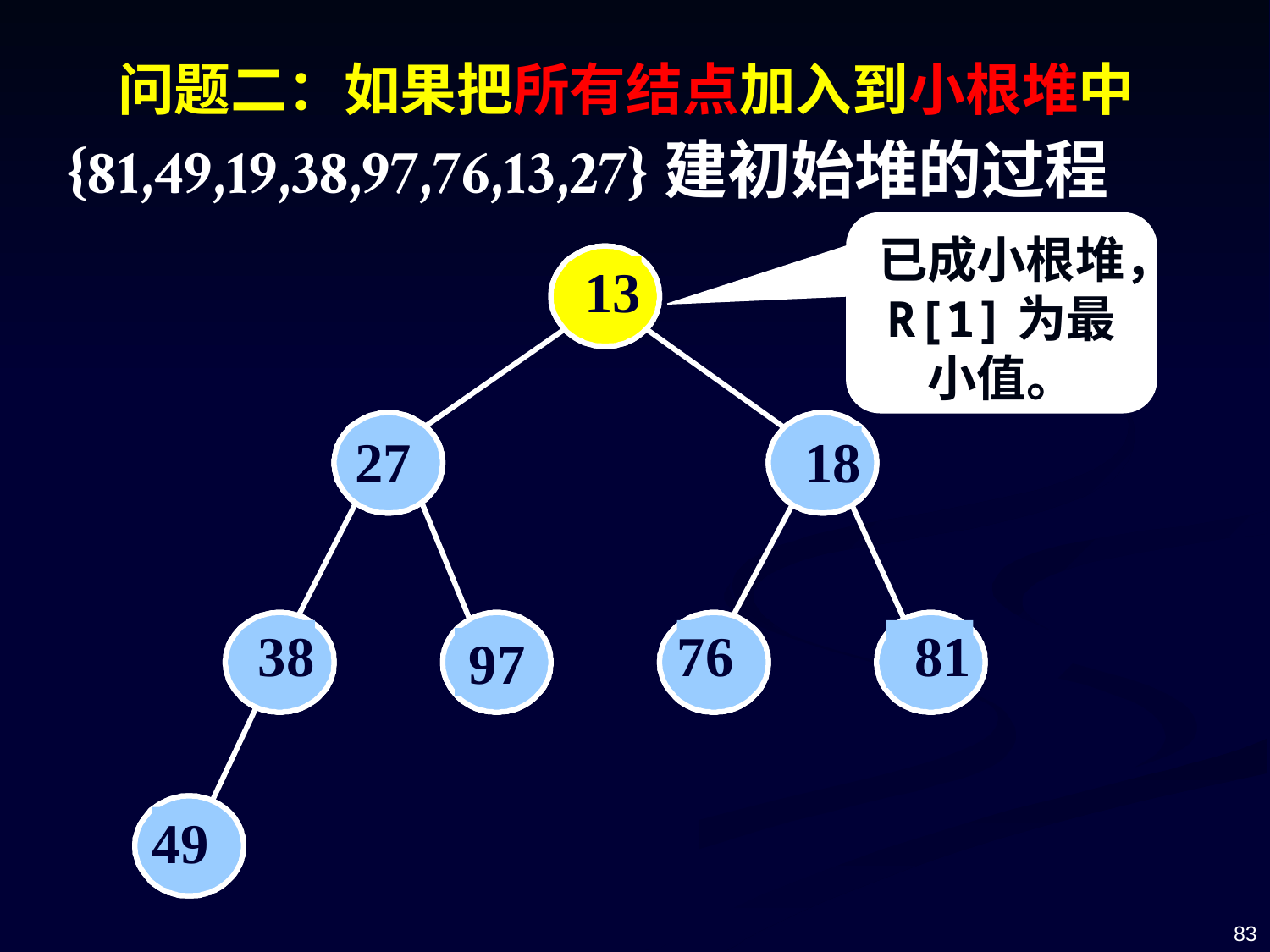

# 问题二：如果把所有结点加入到小根堆中
{81,49,19,38,97,76,13,27}建初始堆的过程
已成小根堆，R[1]为最小值。

13

27

18

38

 97

76

  81

49
83